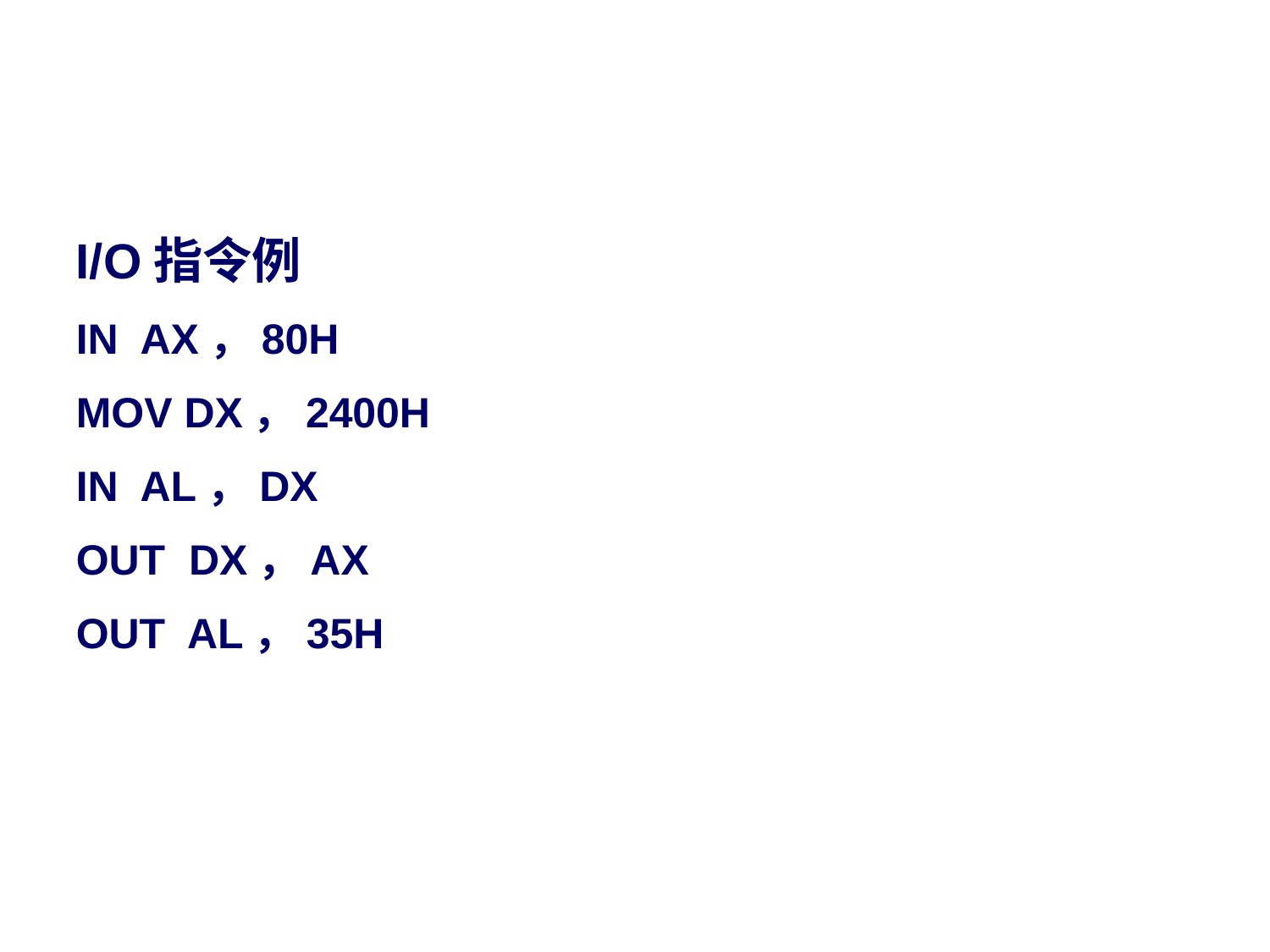

#
I/O指令例
IN  AX，80H
MOV DX，2400H
IN  AL，DX
OUT  DX，AX
OUT  AL，35H